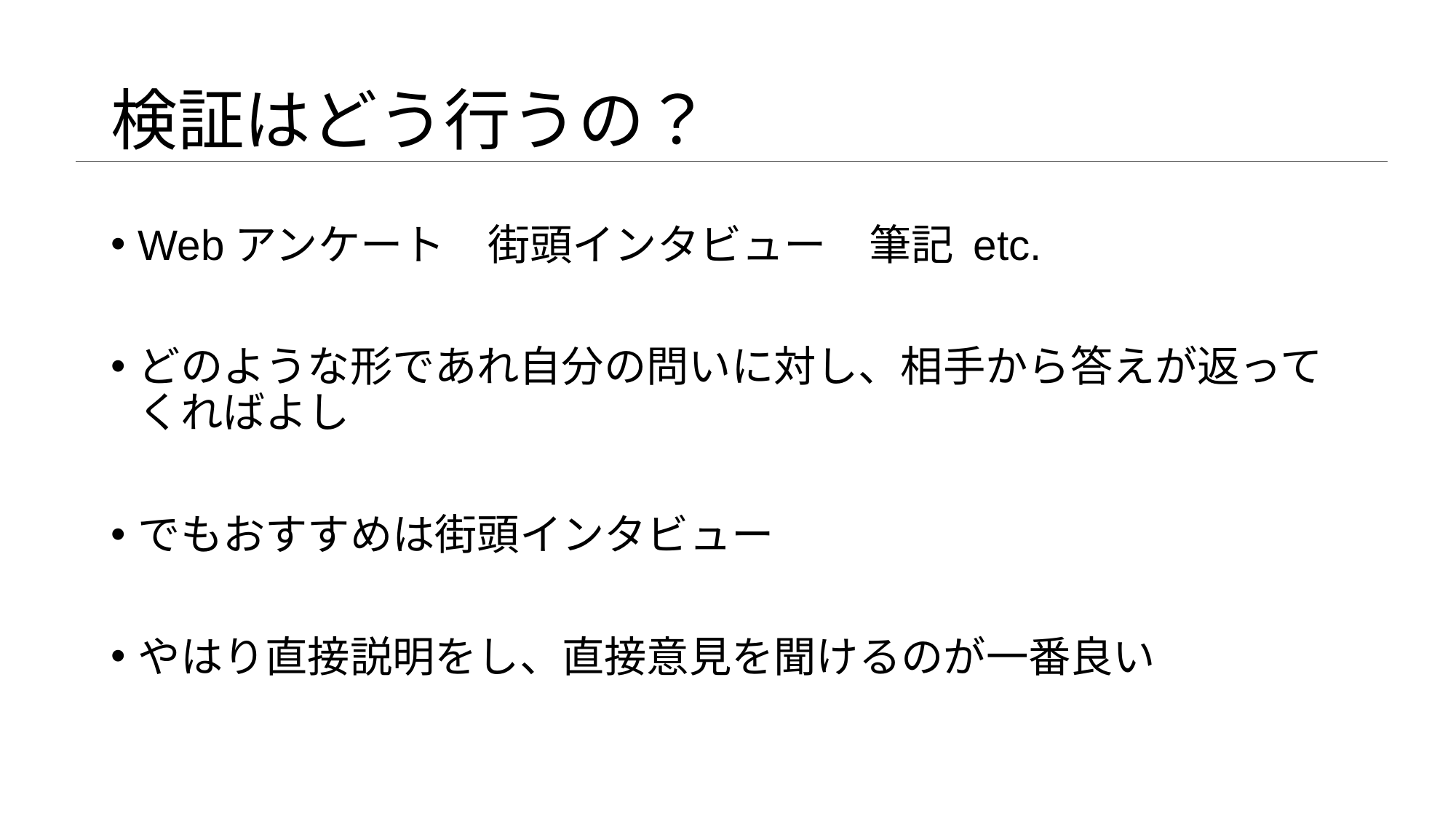

# 検証はどう行うの？
Webアンケート　街頭インタビュー　筆記 etc.

どのような形であれ自分の問いに対し、相手から答えが返ってくればよし

でもおすすめは街頭インタビュー

やはり直接説明をし、直接意見を聞けるのが一番良い